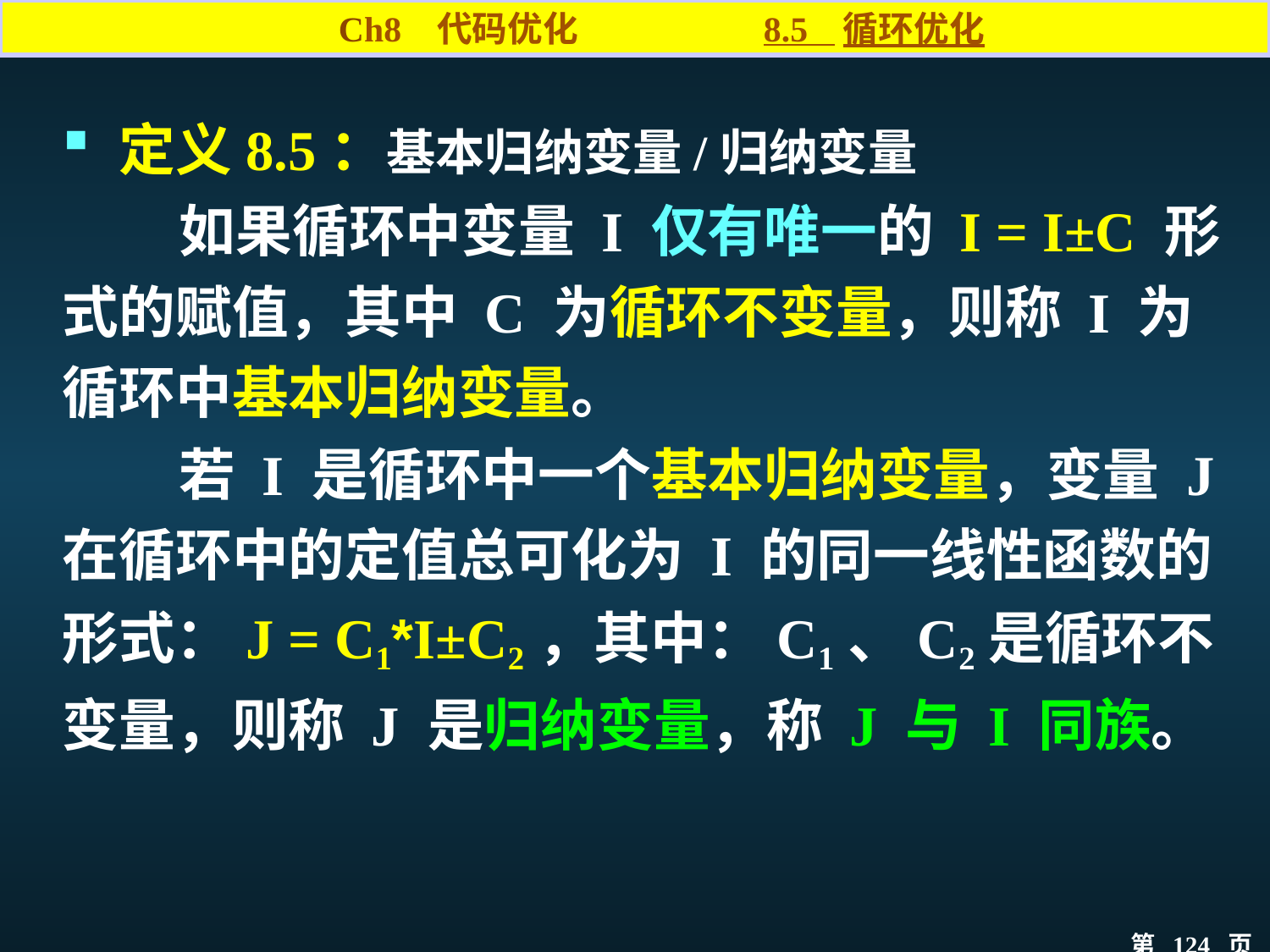

Ch8   代码优化                      8.5   循环优化
 定义8.5：基本归纳变量/归纳变量
        如果循环中变量 I 仅有唯一的 I = I±C 形式的赋值，其中 C 为循环不变量，则称 I 为循环中基本归纳变量。
        若 I 是循环中一个基本归纳变量，变量 J 在循环中的定值总可化为 I 的同一线性函数的形式：J = C1*I±C2，其中：C1、C2是循环不变量，则称 J 是归纳变量，称 J 与 I 同族。